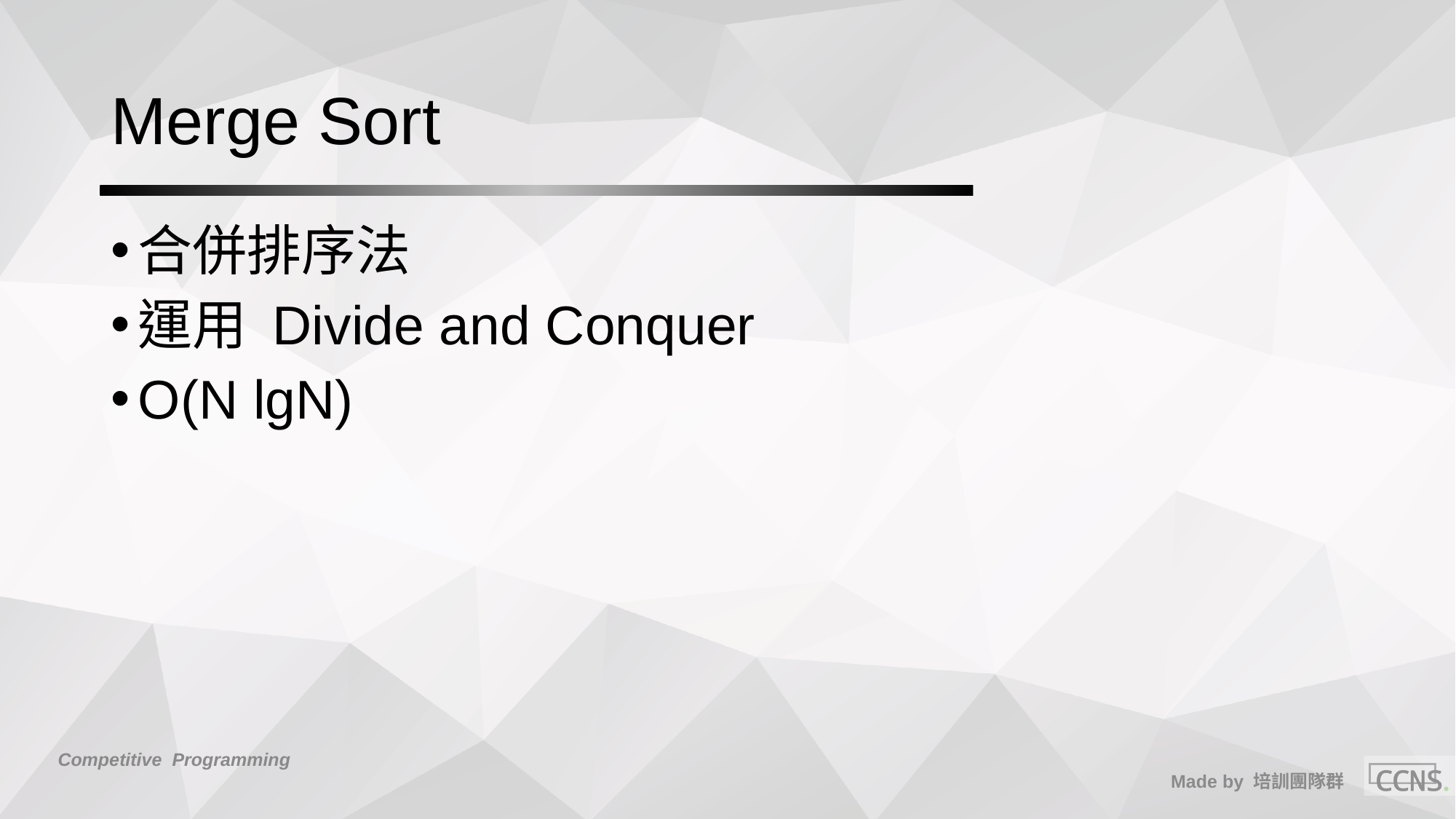

# Merge Sort
合併排序法
運用 Divide and Conquer
O(N lgN)